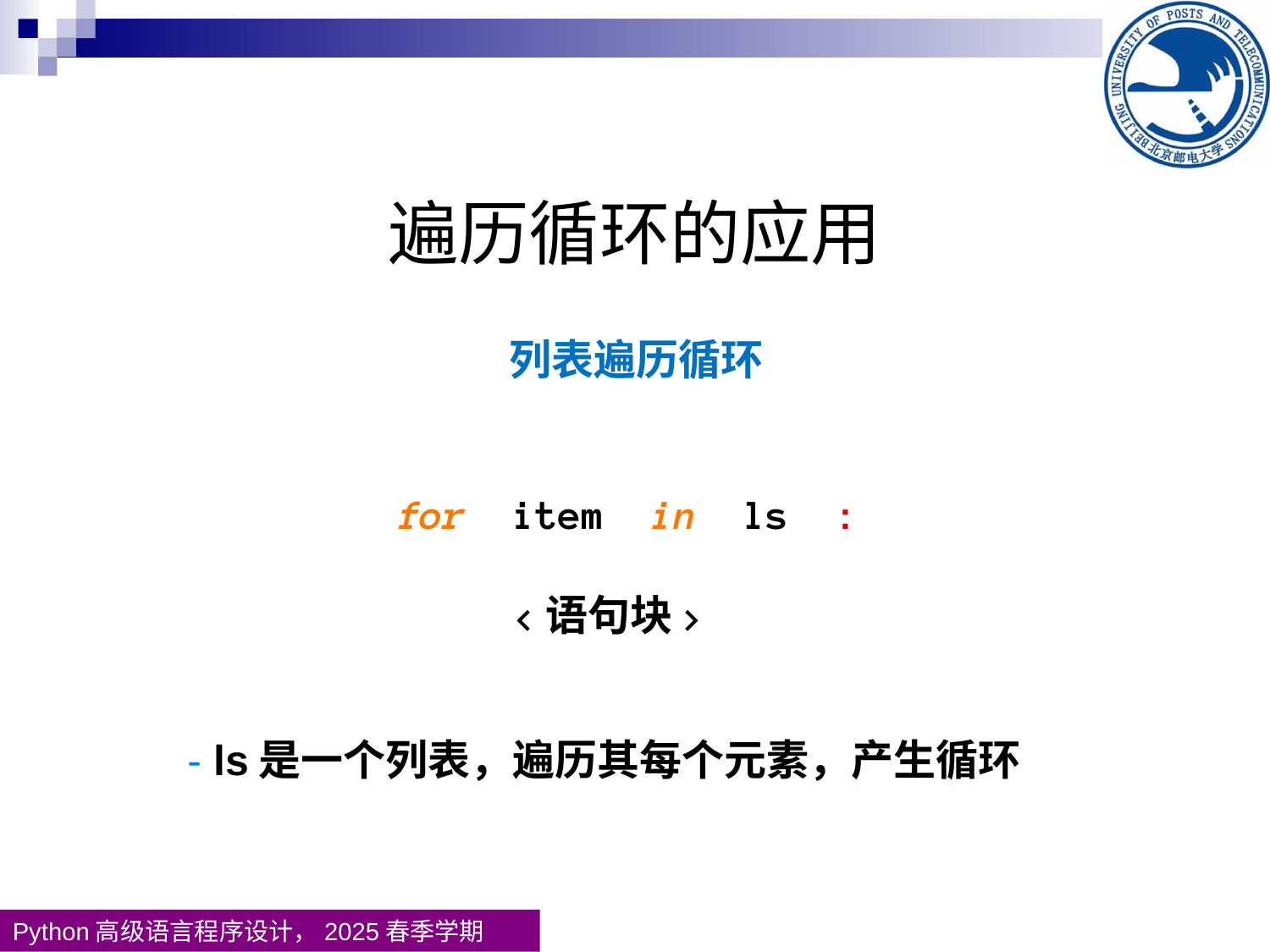

遍历循环的应用
列表遍历循环
for  item  in  ls  :
     <语句块>
- ls是一个列表，遍历其每个元素，产生循环